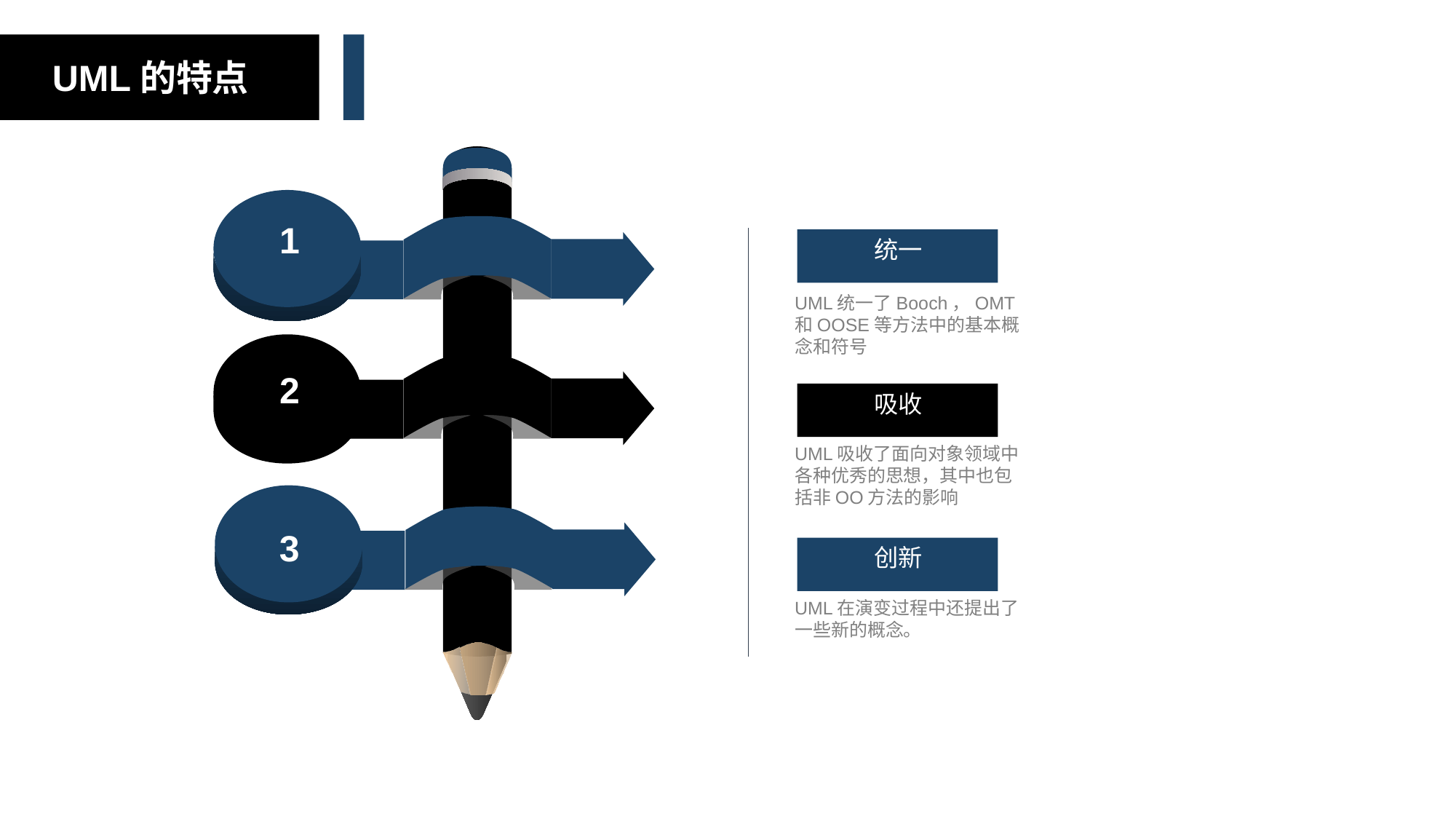

UML的特点

1
统一

UML统一了Booch，OMT和OOSE等方法中的基本概念和符号
吸收

UML吸收了面向对象领域中各种优秀的思想，其中也包括非OO方法的影响
创新

UML在演变过程中还提出了一些新的概念。

2

3
42%